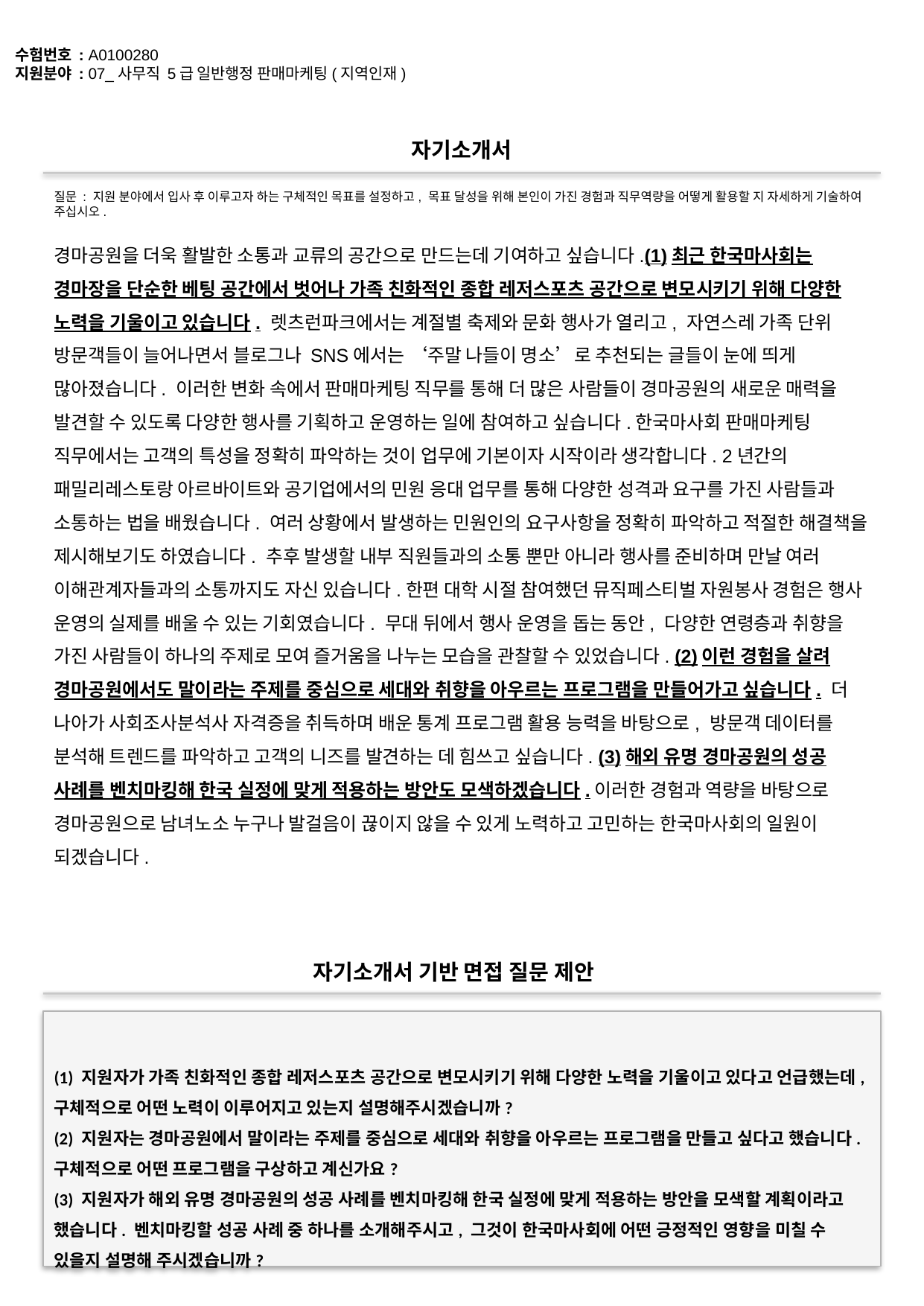

수험번호 : A0100280
지원분야 : 07_사무직 5급 일반행정 판매마케팅(지역인재)
#

자기소개서

질문 : 지원 분야에서 입사 후 이루고자 하는 구체적인 목표를 설정하고, 목표 달성을 위해 본인이 가진 경험과 직무역량을 어떻게 활용할 지 자세하게 기술하여 주십시오.

경마공원을 더욱 활발한 소통과 교류의 공간으로 만드는데 기여하고 싶습니다.(1)최근 한국마사회는 경마장을 단순한 베팅 공간에서 벗어나 가족 친화적인 종합 레저스포츠 공간으로 변모시키기 위해 다양한 노력을 기울이고 있습니다. 렛츠런파크에서는 계절별 축제와 문화 행사가 열리고, 자연스레 가족 단위 방문객들이 늘어나면서 블로그나 SNS에서는 ‘주말 나들이 명소’로 추천되는 글들이 눈에 띄게 많아졌습니다. 이러한 변화 속에서 판매마케팅 직무를 통해 더 많은 사람들이 경마공원의 새로운 매력을 발견할 수 있도록 다양한 행사를 기획하고 운영하는 일에 참여하고 싶습니다.한국마사회 판매마케팅 직무에서는 고객의 특성을 정확히 파악하는 것이 업무에 기본이자 시작이라 생각합니다. 2년간의 패밀리레스토랑 아르바이트와 공기업에서의 민원 응대 업무를 통해 다양한 성격과 요구를 가진 사람들과 소통하는 법을 배웠습니다. 여러 상황에서 발생하는 민원인의 요구사항을 정확히 파악하고 적절한 해결책을 제시해보기도 하였습니다. 추후 발생할 내부 직원들과의 소통 뿐만 아니라 행사를 준비하며 만날 여러 이해관계자들과의 소통까지도 자신 있습니다.한편 대학 시절 참여했던 뮤직페스티벌 자원봉사 경험은 행사 운영의 실제를 배울 수 있는 기회였습니다. 무대 뒤에서 행사 운영을 돕는 동안, 다양한 연령층과 취향을 가진 사람들이 하나의 주제로 모여 즐거움을 나누는 모습을 관찰할 수 있었습니다. (2)이런 경험을 살려 경마공원에서도 말이라는 주제를 중심으로 세대와 취향을 아우르는 프로그램을 만들어가고 싶습니다. 더 나아가 사회조사분석사 자격증을 취득하며 배운 통계 프로그램 활용 능력을 바탕으로, 방문객 데이터를 분석해 트렌드를 파악하고 고객의 니즈를 발견하는 데 힘쓰고 싶습니다. (3)해외 유명 경마공원의 성공 사례를 벤치마킹해 한국 실정에 맞게 적용하는 방안도 모색하겠습니다.이러한 경험과 역량을 바탕으로 경마공원으로 남녀노소 누구나 발걸음이 끊이지 않을 수 있게 노력하고 고민하는 한국마사회의 일원이 되겠습니다.

자기소개서 기반 면접 질문 제안

(1) 지원자가 가족 친화적인 종합 레저스포츠 공간으로 변모시키기 위해 다양한 노력을 기울이고 있다고 언급했는데, 구체적으로 어떤 노력이 이루어지고 있는지 설명해주시겠습니까?
(2) 지원자는 경마공원에서 말이라는 주제를 중심으로 세대와 취향을 아우르는 프로그램을 만들고 싶다고 했습니다. 구체적으로 어떤 프로그램을 구상하고 계신가요?
(3) 지원자가 해외 유명 경마공원의 성공 사례를 벤치마킹해 한국 실정에 맞게 적용하는 방안을 모색할 계획이라고 했습니다. 벤치마킹할 성공 사례 중 하나를 소개해주시고, 그것이 한국마사회에 어떤 긍정적인 영향을 미칠 수 있을지 설명해 주시겠습니까?